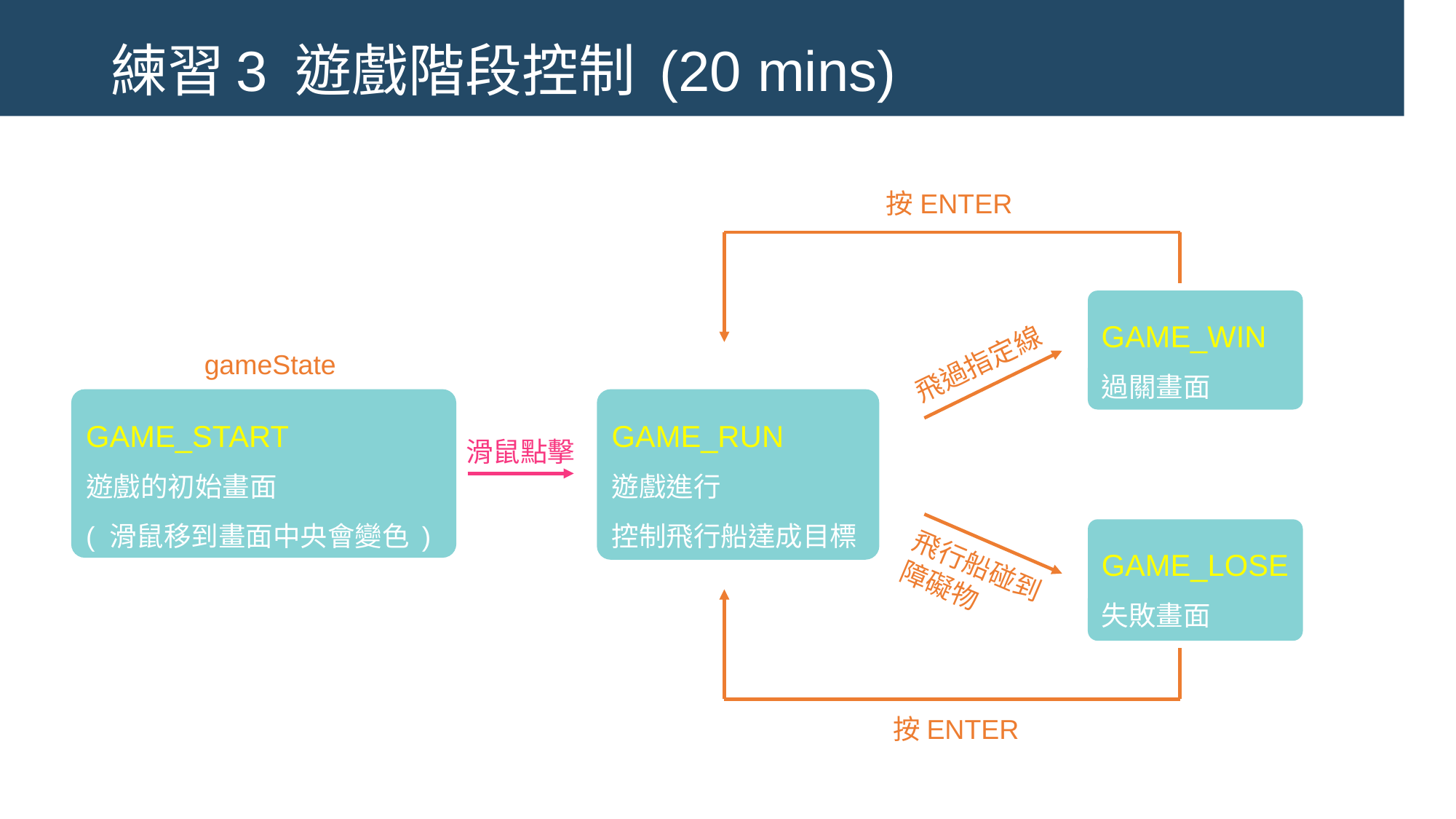

練習3 遊戲階段控制 (20 mins)
按ENTER
GAME_WIN
過關畫面
飛過指定線
gameState
GAME_START
遊戲的初始畫面
( 滑鼠移到畫面中央會變色 )
GAME_RUN
遊戲進行
控制飛行船達成目標
( 飛過指定線 )
滑鼠點擊
GAME_LOSE
失敗畫面
飛行船碰到
障礙物
按ENTER